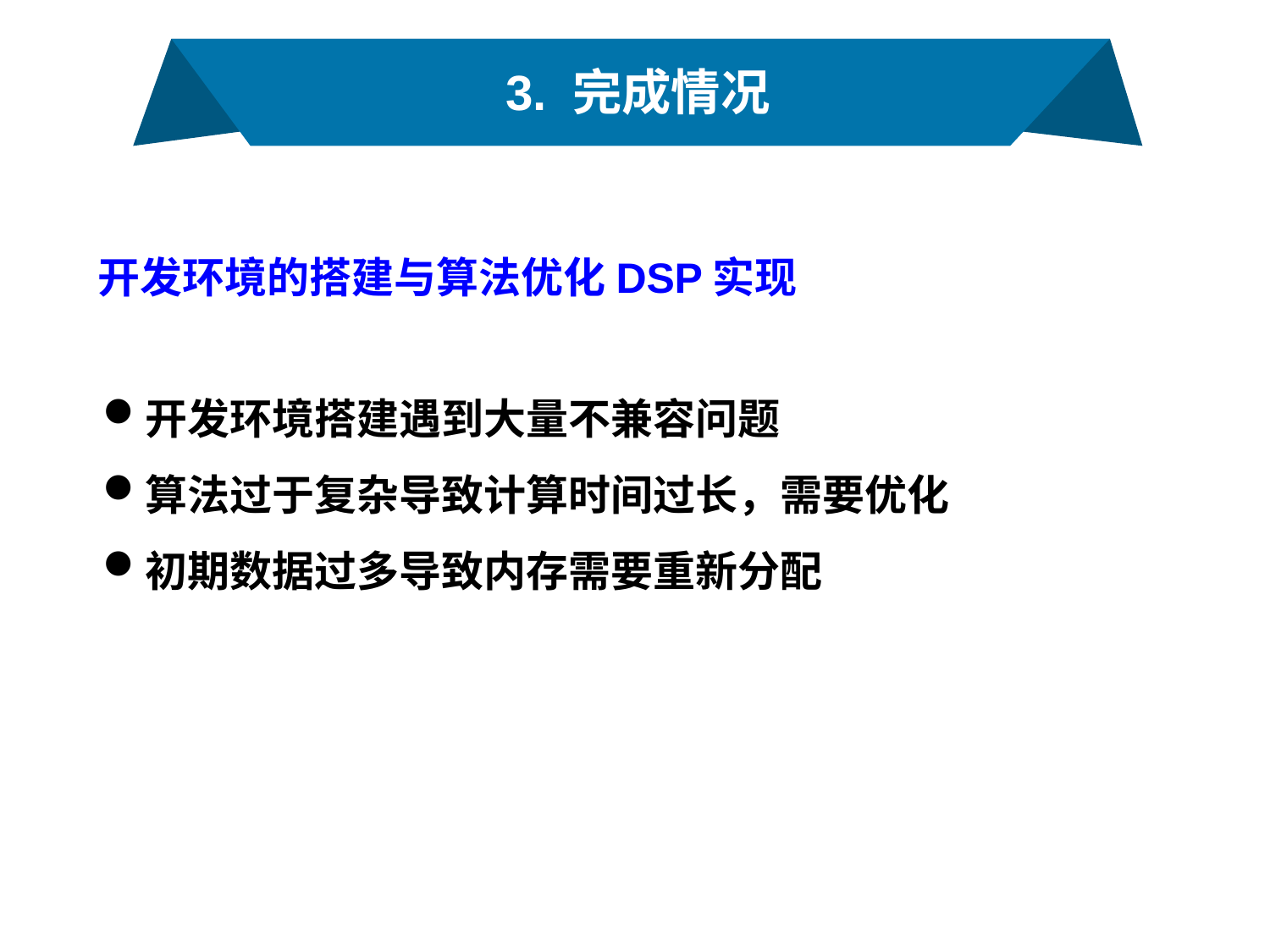

3. 完成情况
开发环境的搭建与算法优化DSP实现
开发环境搭建遇到大量不兼容问题
算法过于复杂导致计算时间过长，需要优化
初期数据过多导致内存需要重新分配